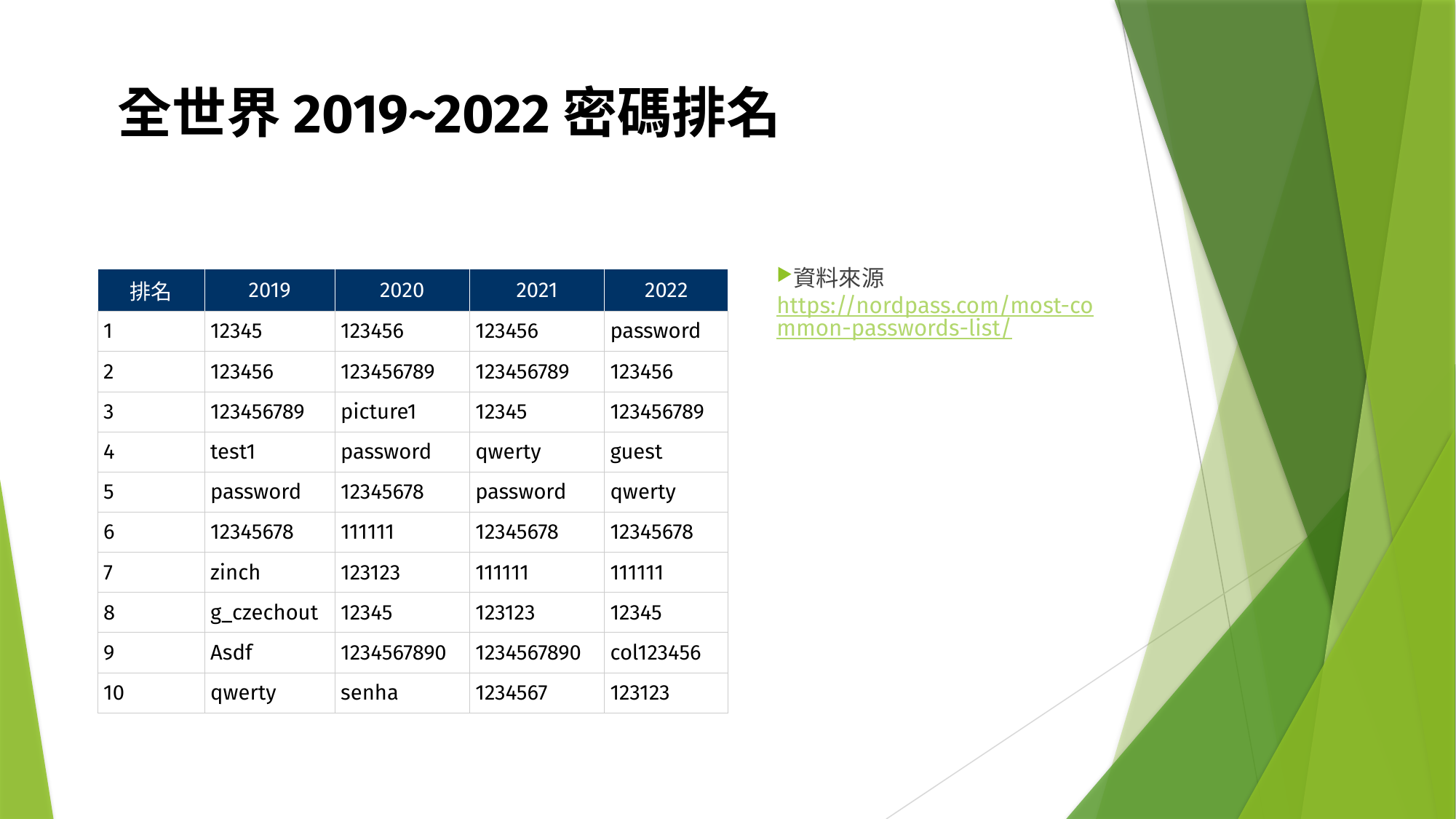

# 全世界2019~2022密碼排名
資料來源 https://nordpass.com/most-common-passwords-list/
| 排名 | 2019 | 2020 | 2021 | 2022 |
| --- | --- | --- | --- | --- |
| 1 | 12345 | 123456 | 123456 | password |
| 2 | 123456 | 123456789 | 123456789 | 123456 |
| 3 | 123456789 | picture1 | 12345 | 123456789 |
| 4 | test1 | password | qwerty | guest |
| 5 | password | 12345678 | password | qwerty |
| 6 | 12345678 | 111111 | 12345678 | 12345678 |
| 7 | zinch | 123123 | 111111 | 111111 |
| 8 | g\_czechout | 12345 | 123123 | 12345 |
| 9 | Asdf | 1234567890 | 1234567890 | col123456 |
| 10 | qwerty | senha | 1234567 | 123123 |